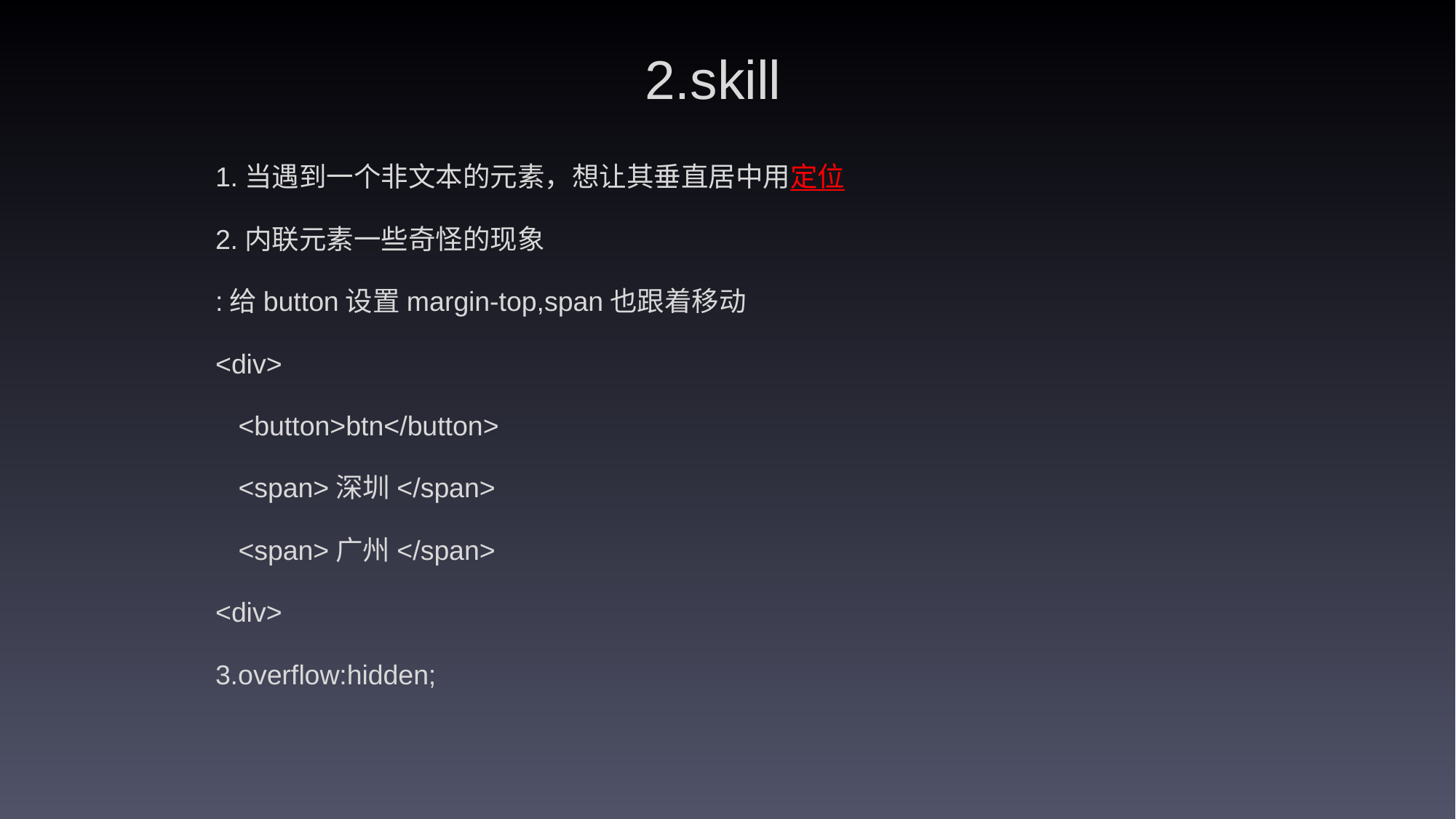

2.skill
1.当遇到一个非文本的元素，想让其垂直居中用定位
2.内联元素一些奇怪的现象
:给button设置margin-top,span也跟着移动
<div>
   <button>btn</button>
   <span>深圳</span>
   <span>广州</span>
<div>
3.overflow:hidden;